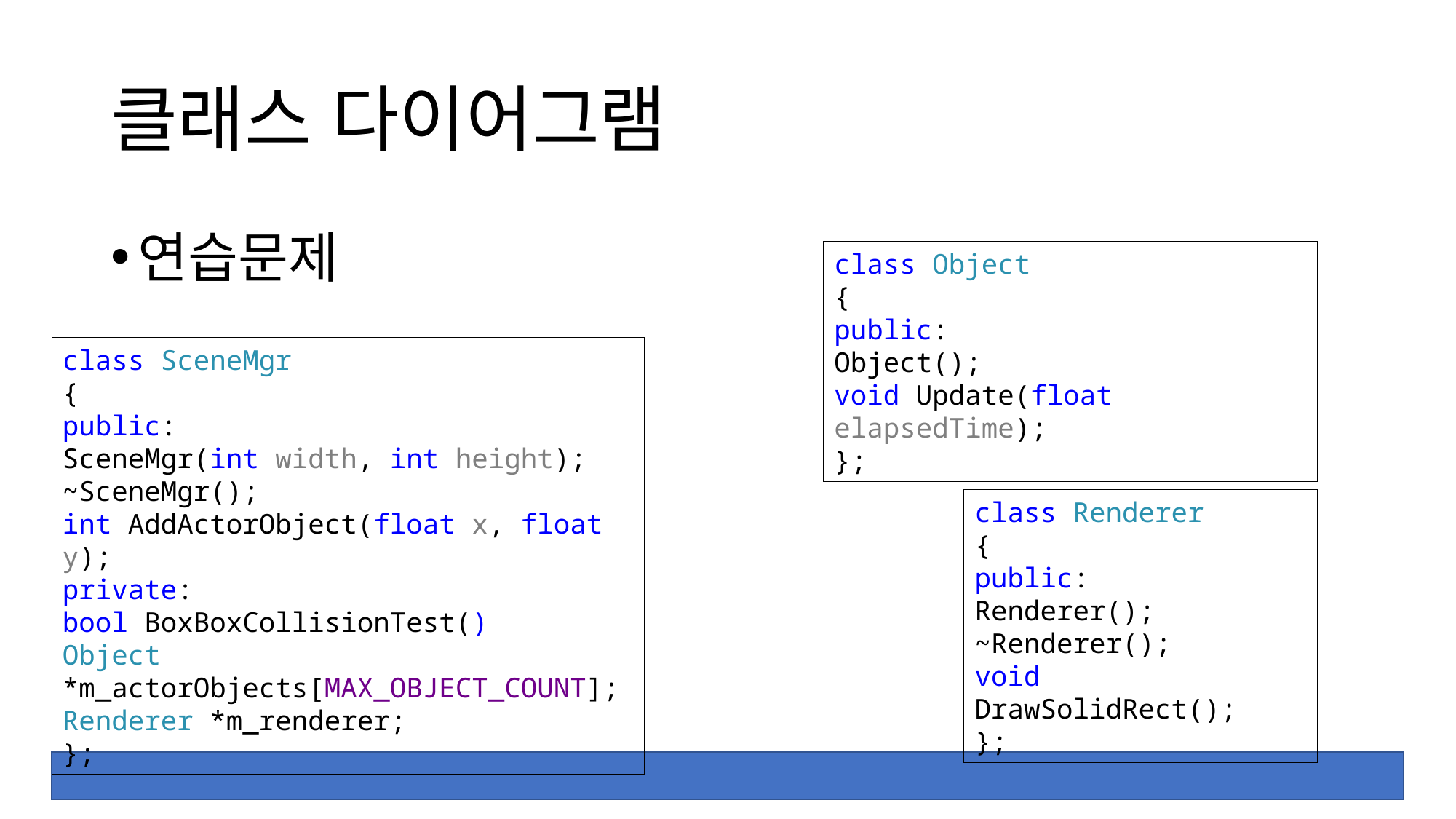

# 클래스 다이어그램
연습문제
class Object
{
public:
Object();
void Update(float elapsedTime);
};
class SceneMgr
{
public:
SceneMgr(int width, int height);
~SceneMgr();
int AddActorObject(float x, float y);
private:
bool BoxBoxCollisionTest()
Object *m_actorObjects[MAX_OBJECT_COUNT];
Renderer *m_renderer;
};
class Renderer
{
public:
Renderer();
~Renderer();
void DrawSolidRect();
};